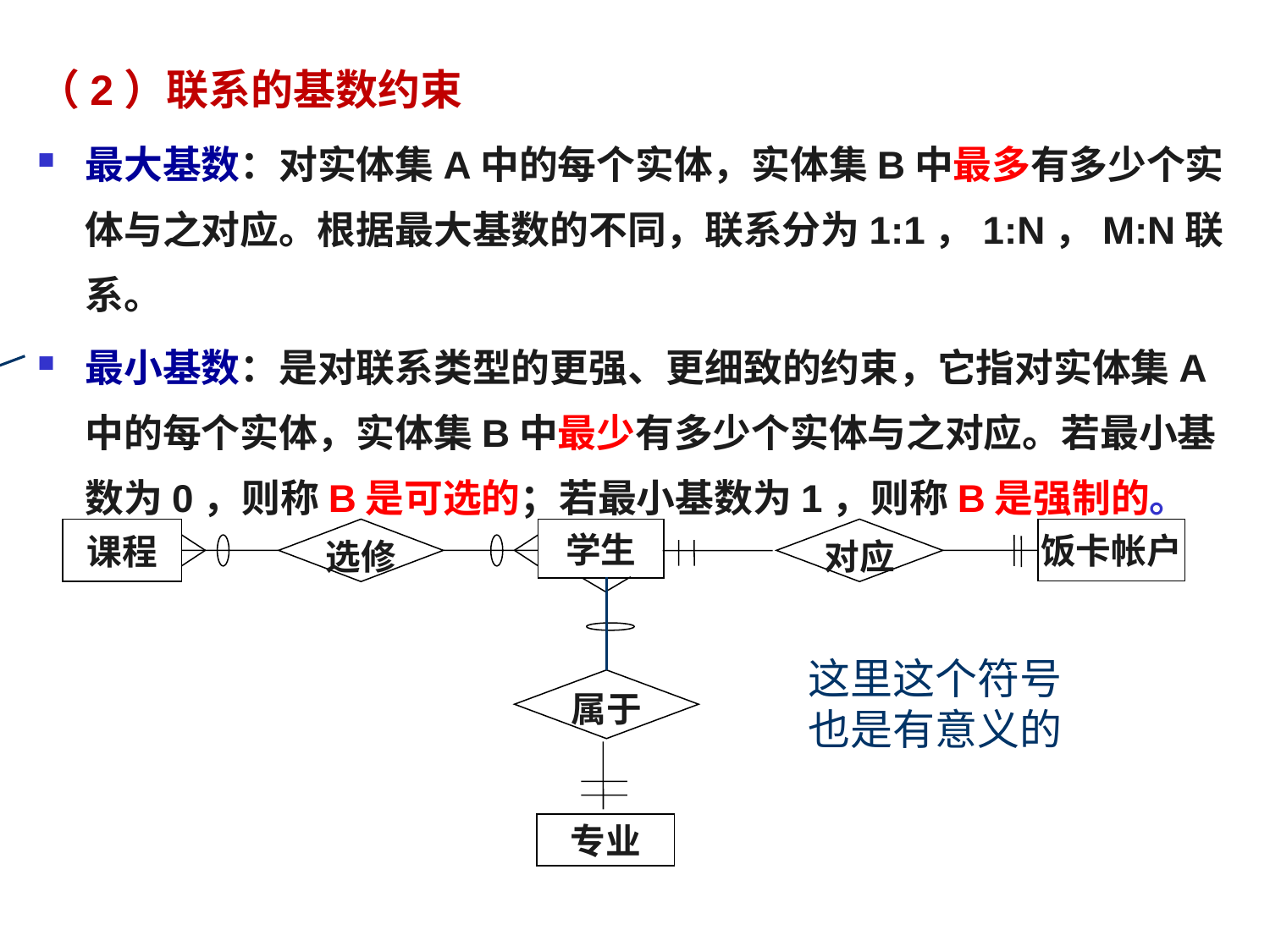

（2）联系的基数约束
最大基数：对实体集A中的每个实体，实体集B中最多有多少个实体与之对应。根据最大基数的不同，联系分为1:1，1:N，M:N联系。
最小基数：是对联系类型的更强、更细致的约束，它指对实体集A中的每个实体，实体集B中最少有多少个实体与之对应。若最小基数为0，则称B是可选的；若最小基数为1，则称B是强制的。
影响完整性
一卡通最少对一个学生，一个学生最少对一个卡片；
但可能给定专业没有学生
课程
选修
学生
对应
饭卡帐户

属于

专业
这里这个符号也是有意义的